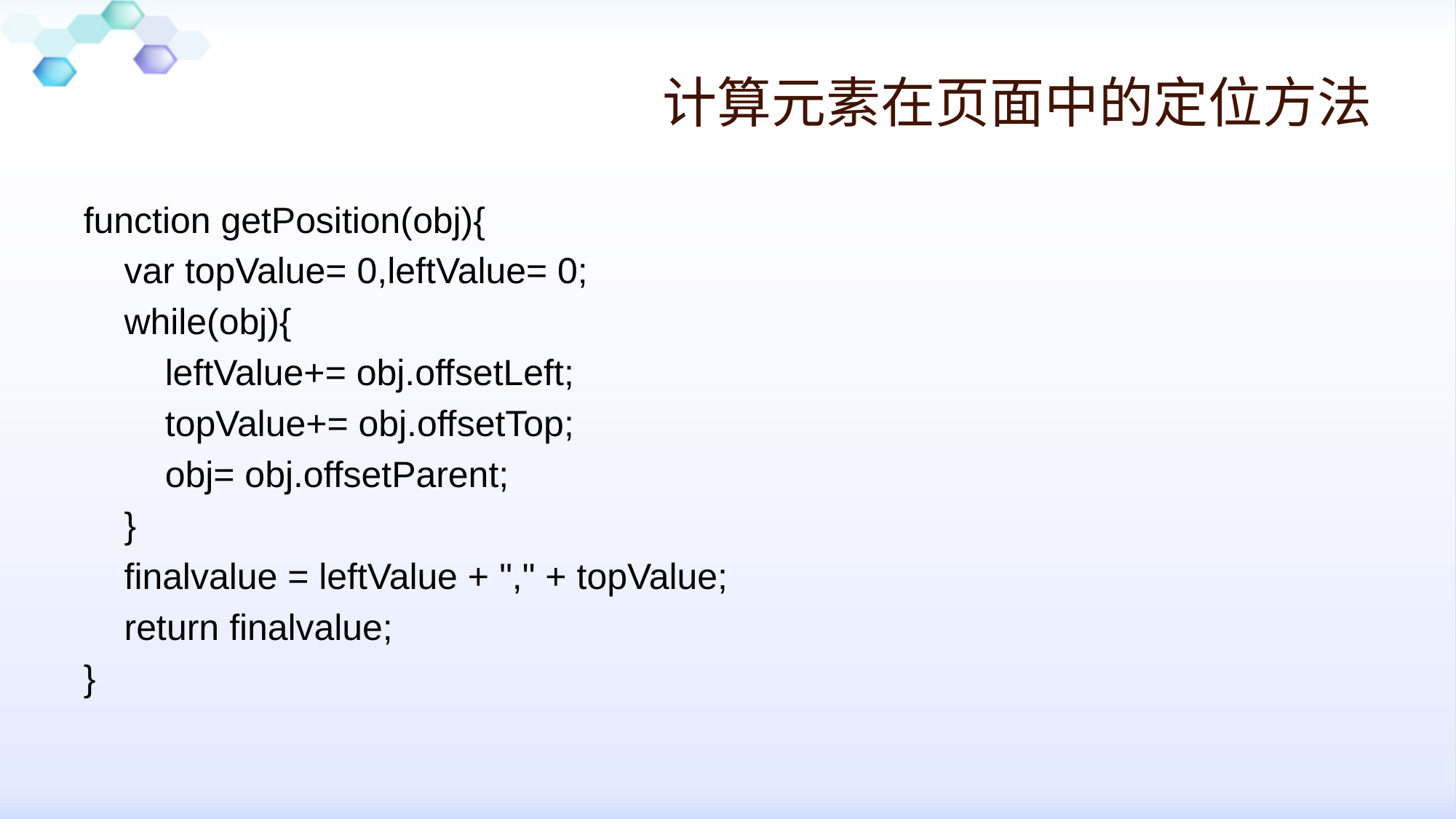

# 计算元素在页面中的定位方法
function getPosition(obj){
    var topValue= 0,leftValue= 0;
    while(obj){
        leftValue+= obj.offsetLeft;
        topValue+= obj.offsetTop;
        obj= obj.offsetParent;
    }
    finalvalue = leftValue + "," + topValue;
    return finalvalue;
}